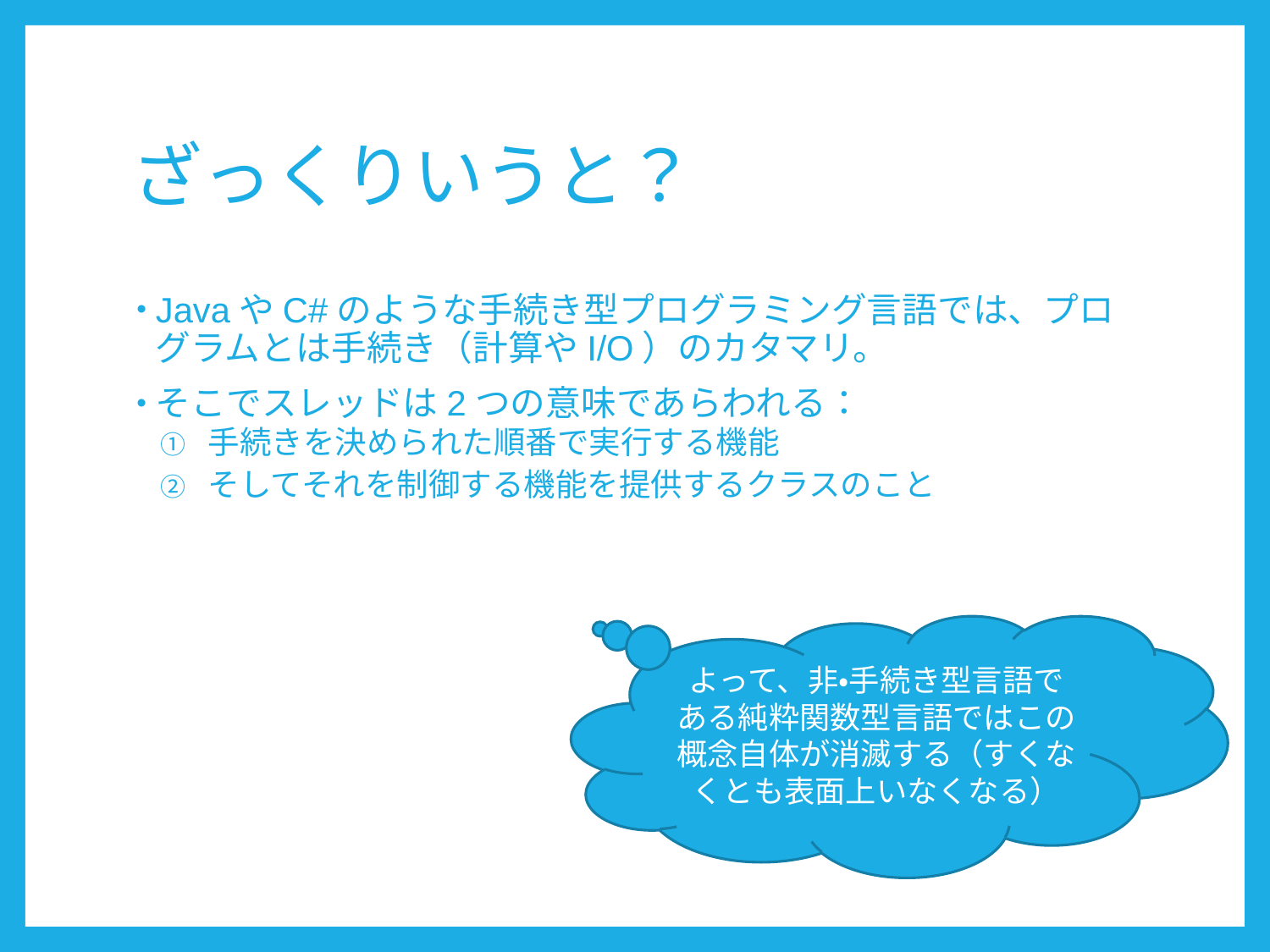

# ざっくりいうと？
JavaやC#のような手続き型プログラミング言語では、プログラムとは手続き（計算やI/O）のカタマリ。
そこでスレッドは2つの意味であらわれる：
手続きを決められた順番で実行する機能
そしてそれを制御する機能を提供するクラスのこと
よって、非・手続き型言語である純粋関数型言語ではこの概念自体が消滅する（すくなくとも表面上いなくなる）